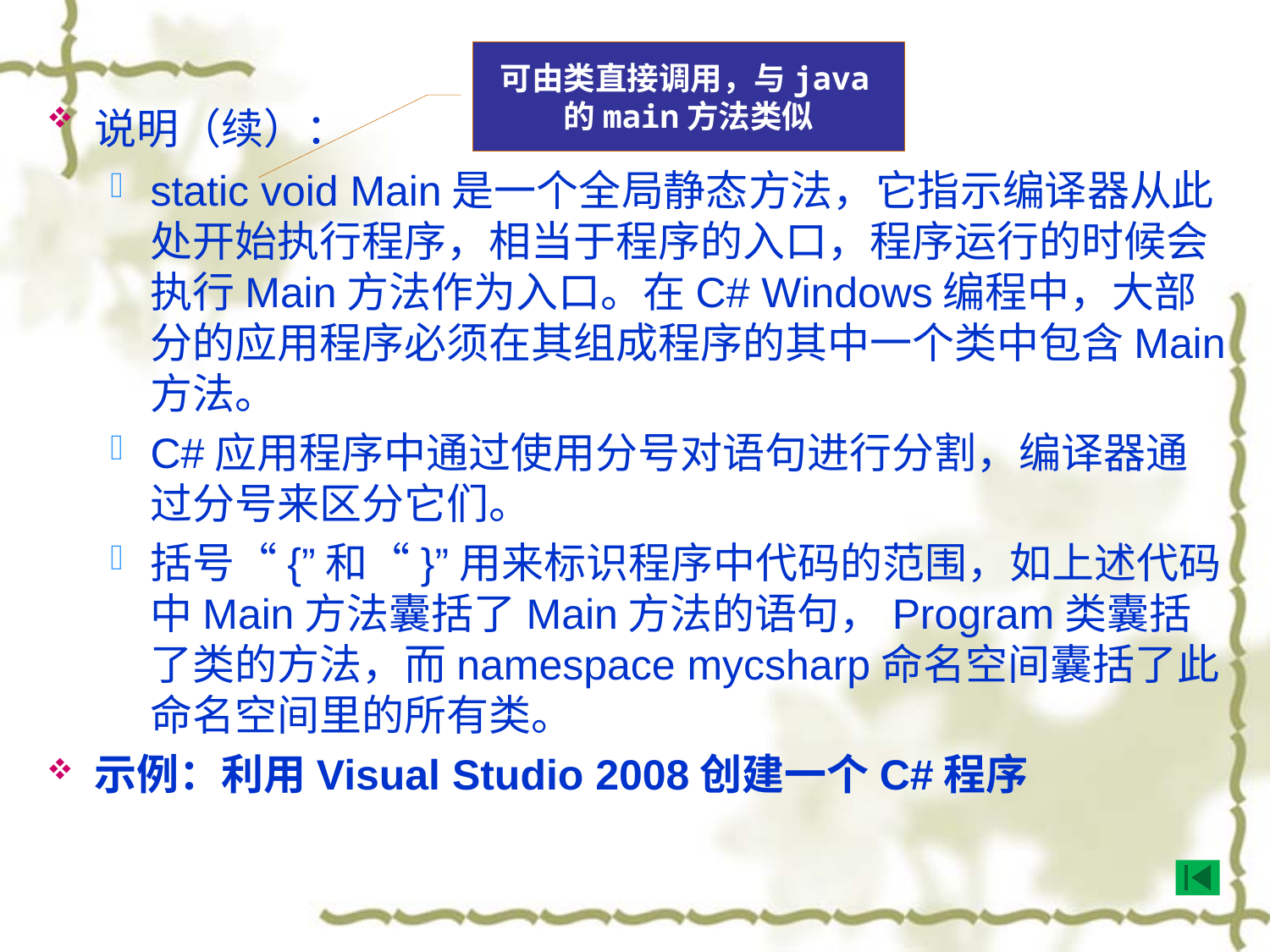

可由类直接调用，与java的main方法类似
说明（续）：
static void Main是一个全局静态方法，它指示编译器从此处开始执行程序，相当于程序的入口，程序运行的时候会执行Main方法作为入口。在C# Windows编程中，大部分的应用程序必须在其组成程序的其中一个类中包含Main方法。
C#应用程序中通过使用分号对语句进行分割，编译器通过分号来区分它们。
括号“{”和“}”用来标识程序中代码的范围，如上述代码中Main方法囊括了Main方法的语句，Program类囊括了类的方法，而namespace mycsharp命名空间囊括了此命名空间里的所有类。
示例：利用Visual Studio 2008创建一个C#程序